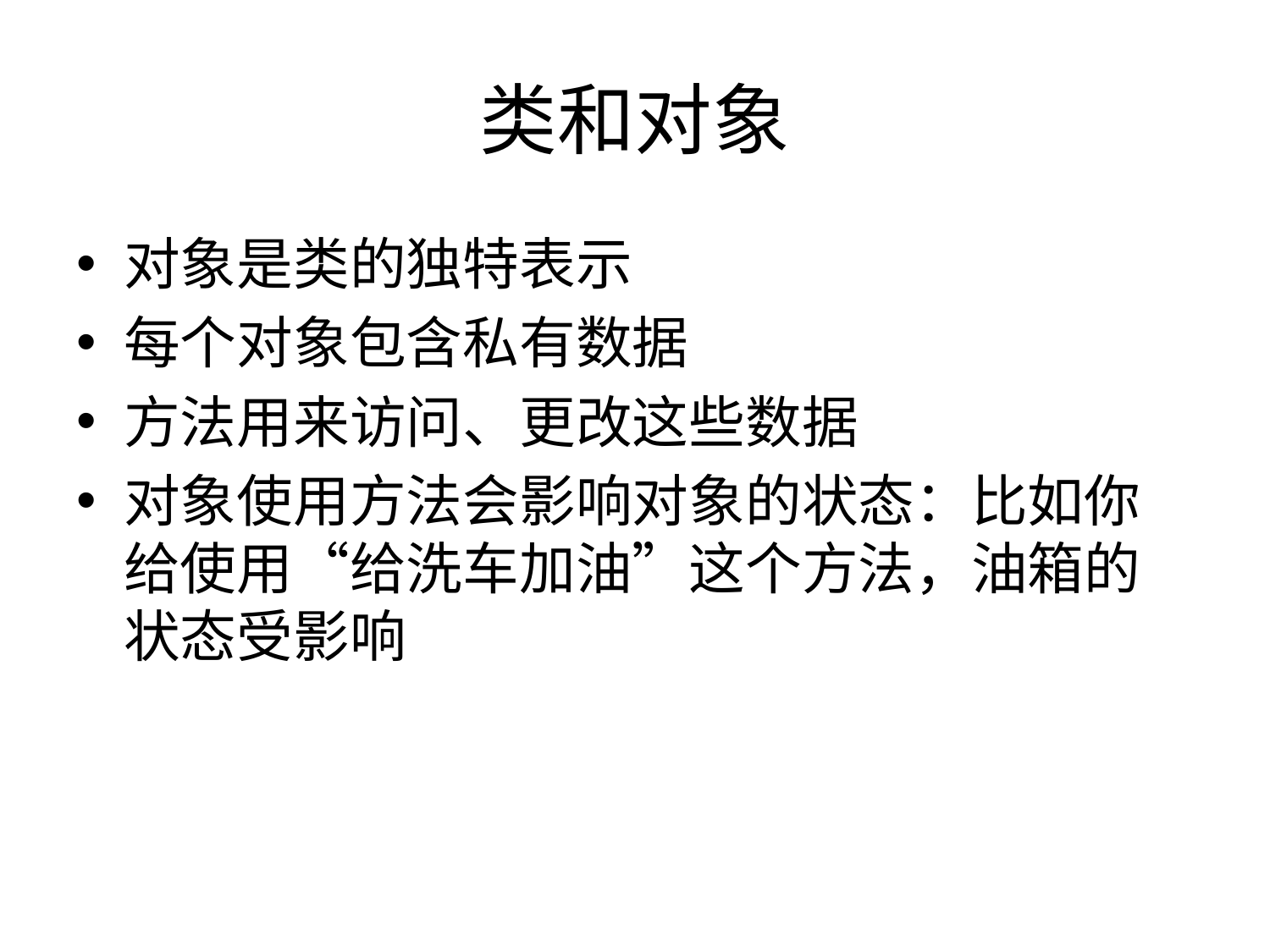

# 类和对象
对象是类的独特表示
每个对象包含私有数据
方法用来访问、更改这些数据
对象使用方法会影响对象的状态：比如你给使用“给洗车加油”这个方法，油箱的状态受影响